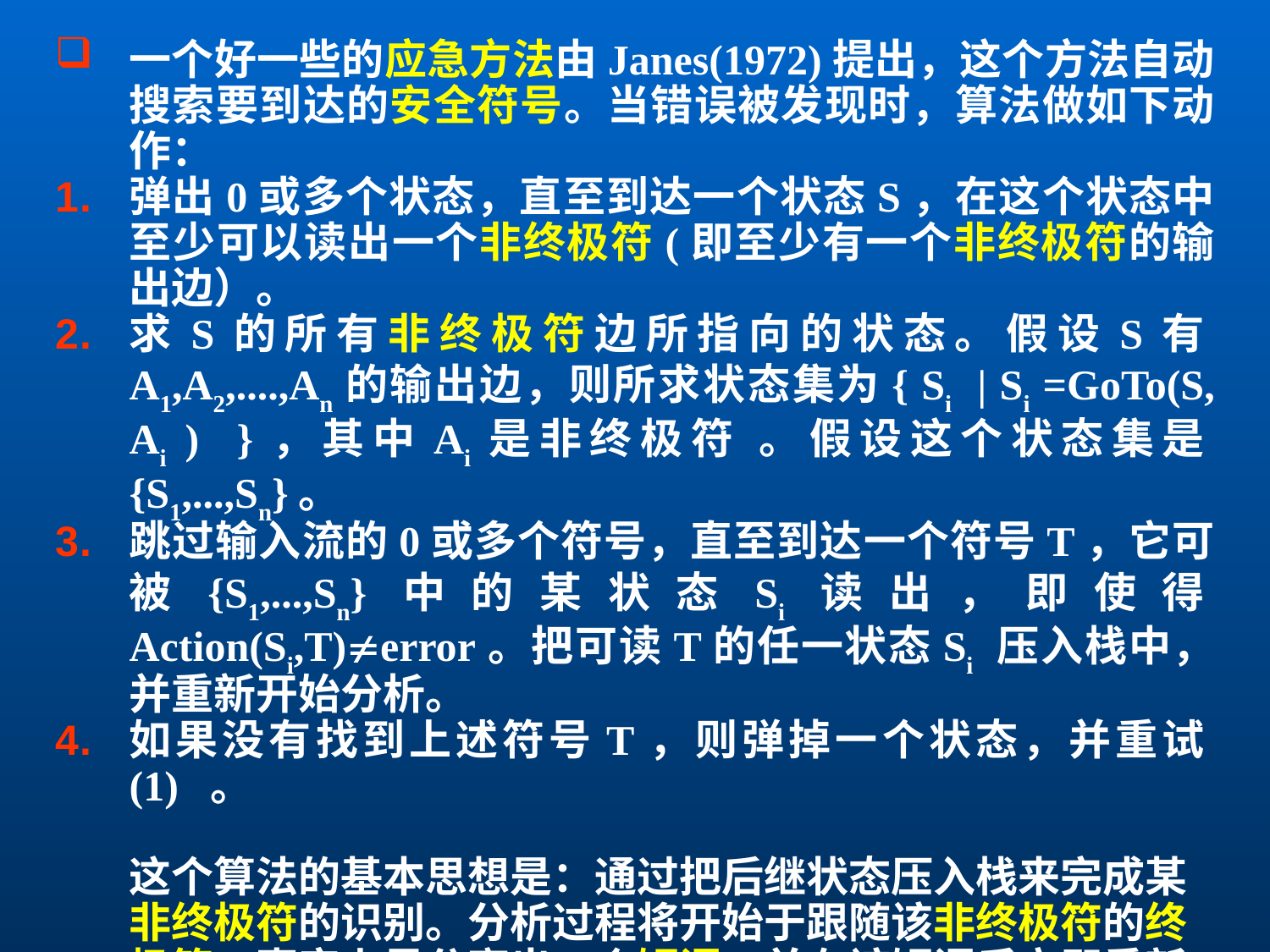

一个好一些的应急方法由Janes(1972)提出，这个方法自动搜索要到达的安全符号。当错误被发现时，算法做如下动作：
弹出0或多个状态，直至到达一个状态S，在这个状态中至少可以读出一个非终极符(即至少有一个非终极符的输出边）。
求S的所有非终极符边所指向的状态。假设S有A1,A2,....,An的输出边，则所求状态集为{ Si  | Si =GoTo(S, Ai )  }，其中Ai是非终极符 。假设这个状态集是{S1,...,Sn}。
跳过输入流的0或多个符号，直至到达一个符号T，它可被{S1,...,Sn}中的某状态Si读出，即使得Action(Si,T)≠error。把可读T的任一状态Si 压入栈中，并重新开始分析。
如果没有找到上述符号T，则弹掉一个状态，并重试(1)  。

	这个算法的基本思想是：通过把后继状态压入栈来完成某非终极符的识别。分析过程将开始于跟随该非终极符的终极符。事实上是分离出一个短语，并在该短语后立即重新开始分析。这个策略比应急方式更通用。